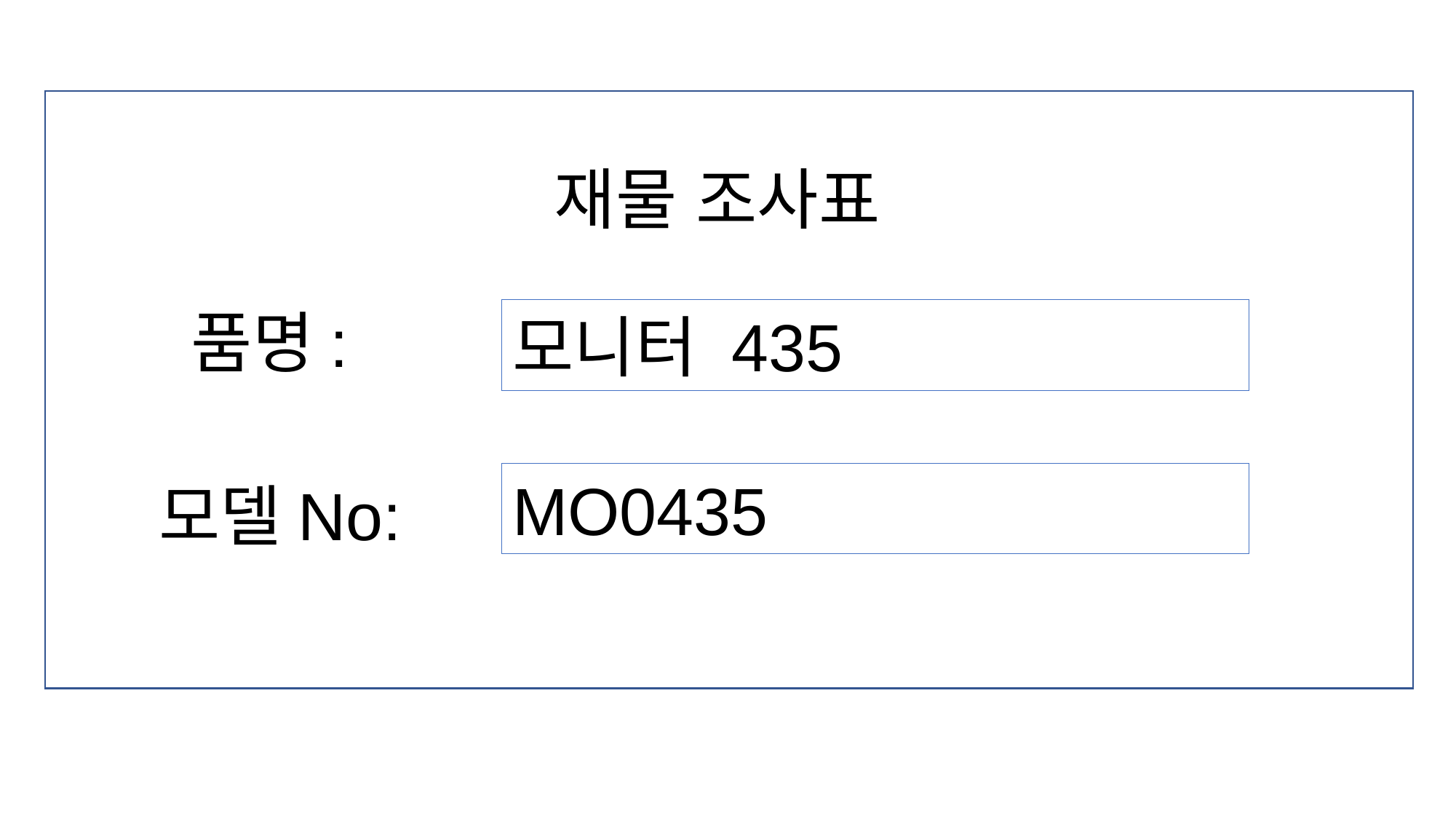

재물 조사표
품명:
모니터 435
MO0435
모델No: